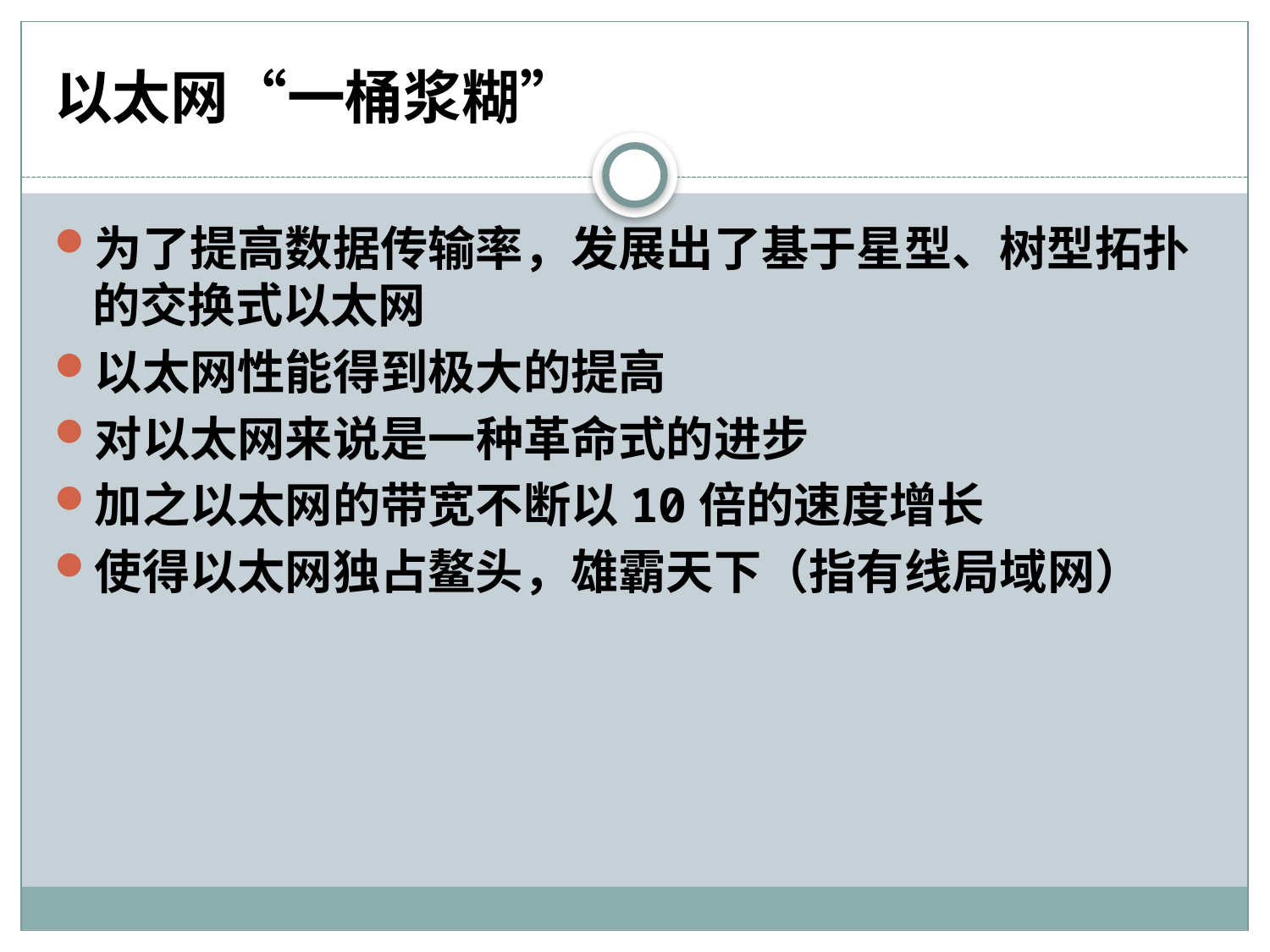

# 以太网“一桶浆糊”
为了提高数据传输率，发展出了基于星型、树型拓扑的交换式以太网
以太网性能得到极大的提高
对以太网来说是一种革命式的进步
加之以太网的带宽不断以10倍的速度增长
使得以太网独占鳌头，雄霸天下（指有线局域网）